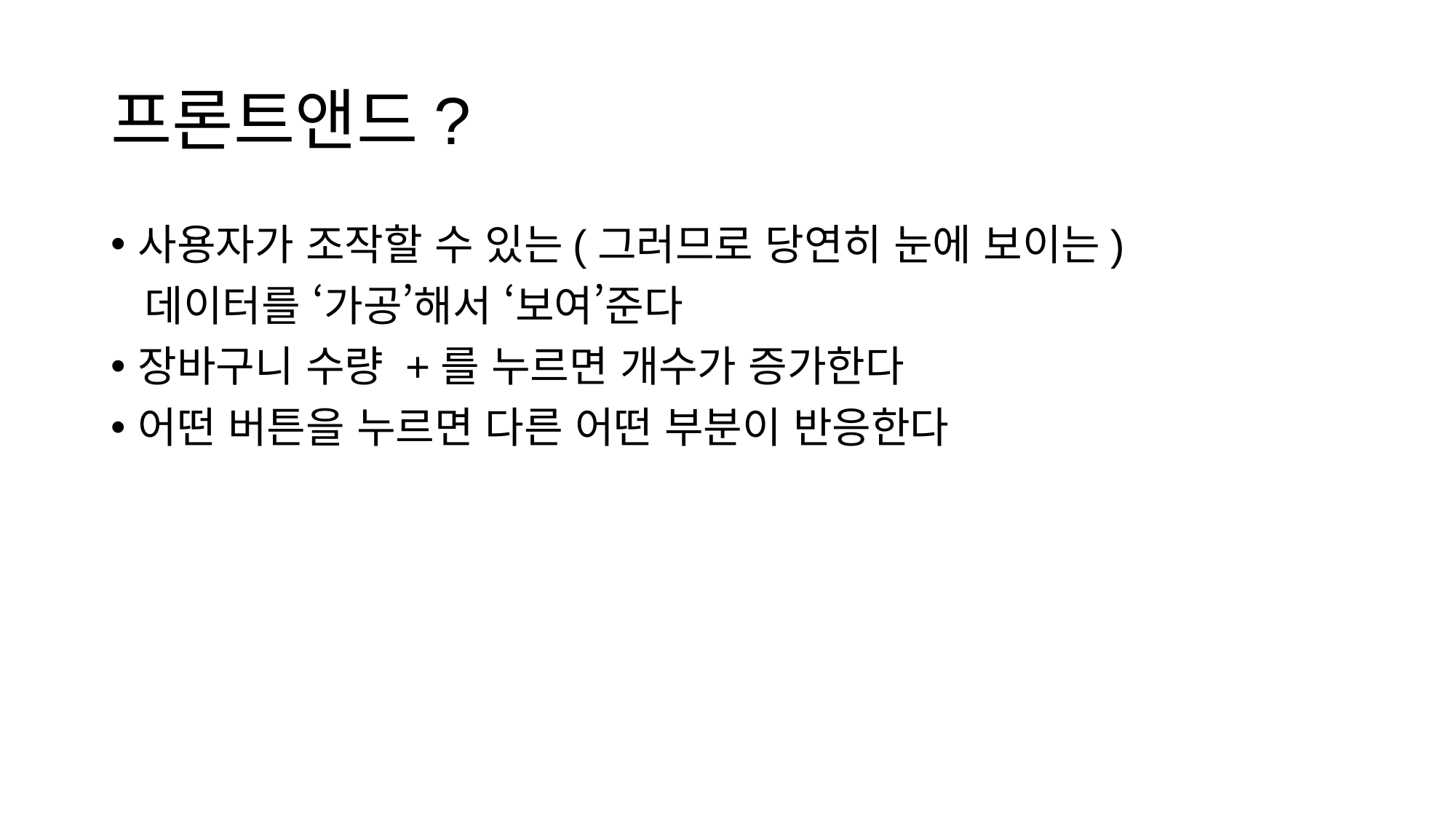

# 프론트앤드?
사용자가 조작할 수 있는(그러므로 당연히 눈에 보이는)
  데이터를 ‘가공’해서 ‘보여’준다
장바구니 수량 +를 누르면 개수가 증가한다
어떤 버튼을 누르면 다른 어떤 부분이 반응한다